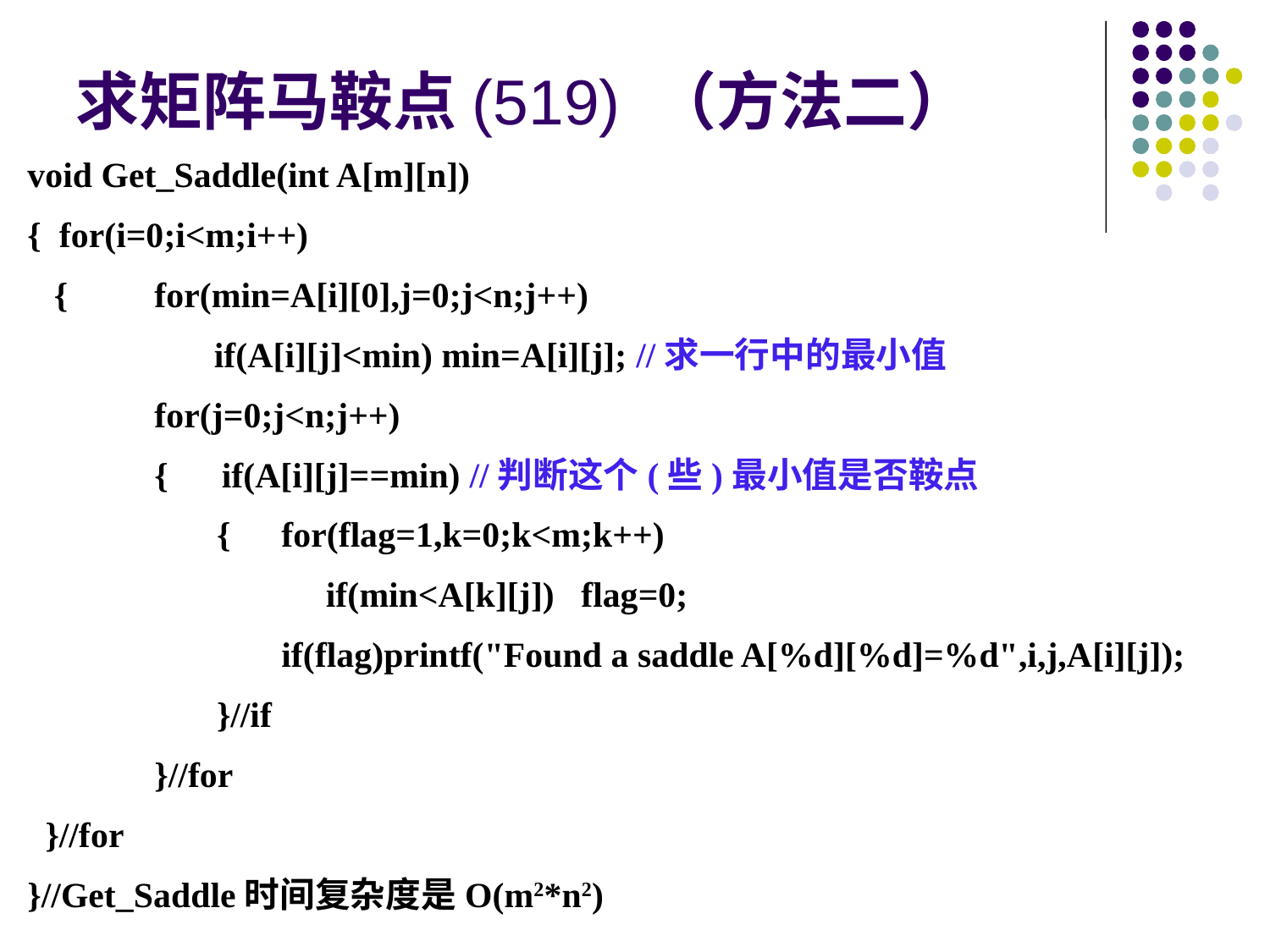

求矩阵马鞍点(519) （方法二）
void Get_Saddle(int A[m][n])
{  for(i=0;i<m;i++)
   {	for(min=A[i][0],j=0;j<n;j++)
                     if(A[i][j]<min) min=A[i][j]; //求一行中的最小值
	for(j=0;j<n;j++)
	{      if(A[i][j]==min) //判断这个(些)最小值是否鞍点
	       {	for(flag=1,k=0;k<m;k++)
		     if(min<A[k][j])   flag=0;
		if(flag)printf("Found a saddle A[%d][%d]=%d",i,j,A[i][j]);
	       }//if
	}//for
  }//for
}//Get_Saddle时间复杂度是O(m2*n2)